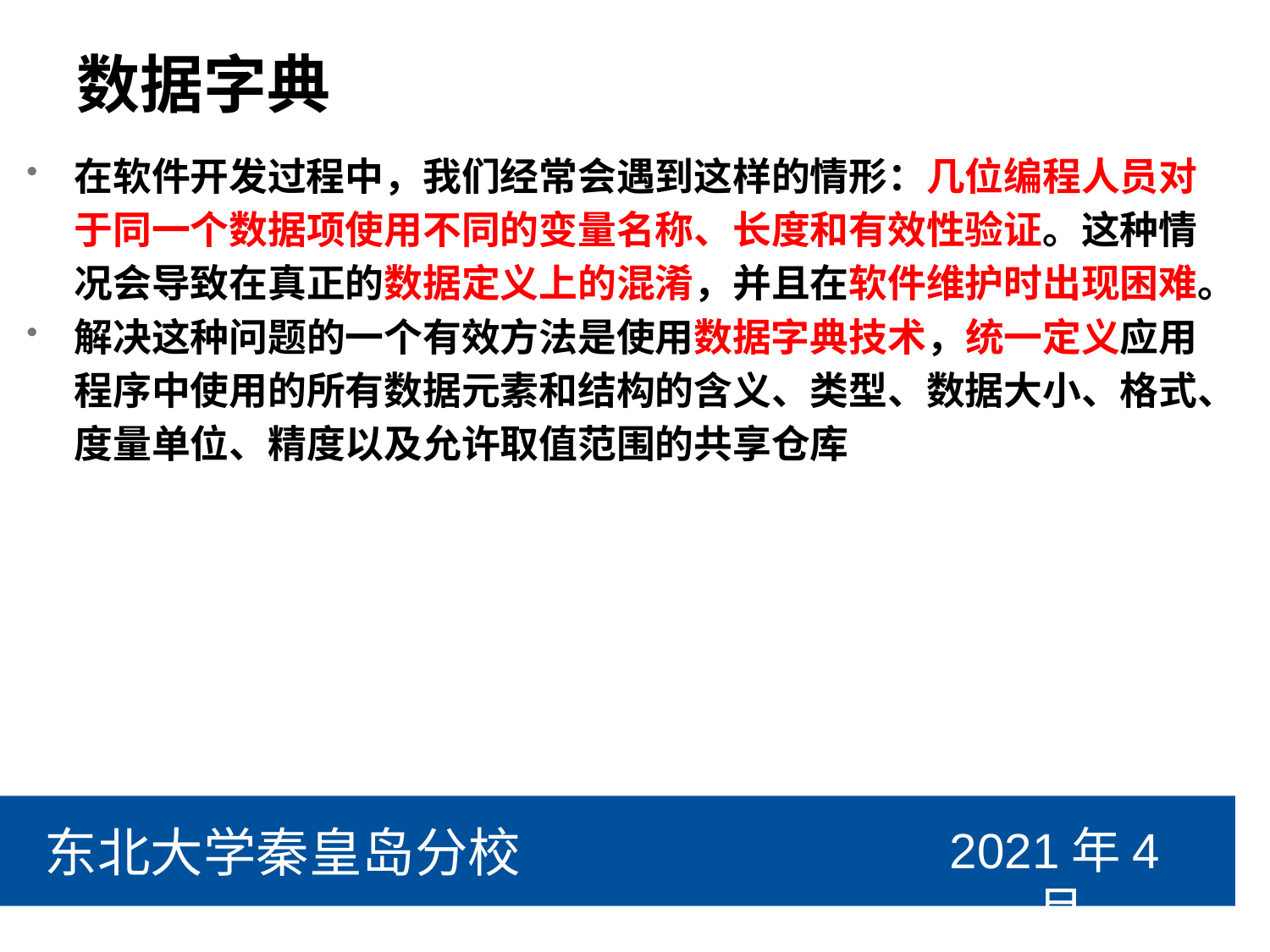

# 数据字典
在软件开发过程中，我们经常会遇到这样的情形：几位编程人员对于同一个数据项使用不同的变量名称、长度和有效性验证。这种情况会导致在真正的数据定义上的混淆，并且在软件维护时出现困难。
解决这种问题的一个有效方法是使用数据字典技术，统一定义应用程序中使用的所有数据元素和结构的含义、类型、数据大小、格式、度量单位、精度以及允许取值范围的共享仓库